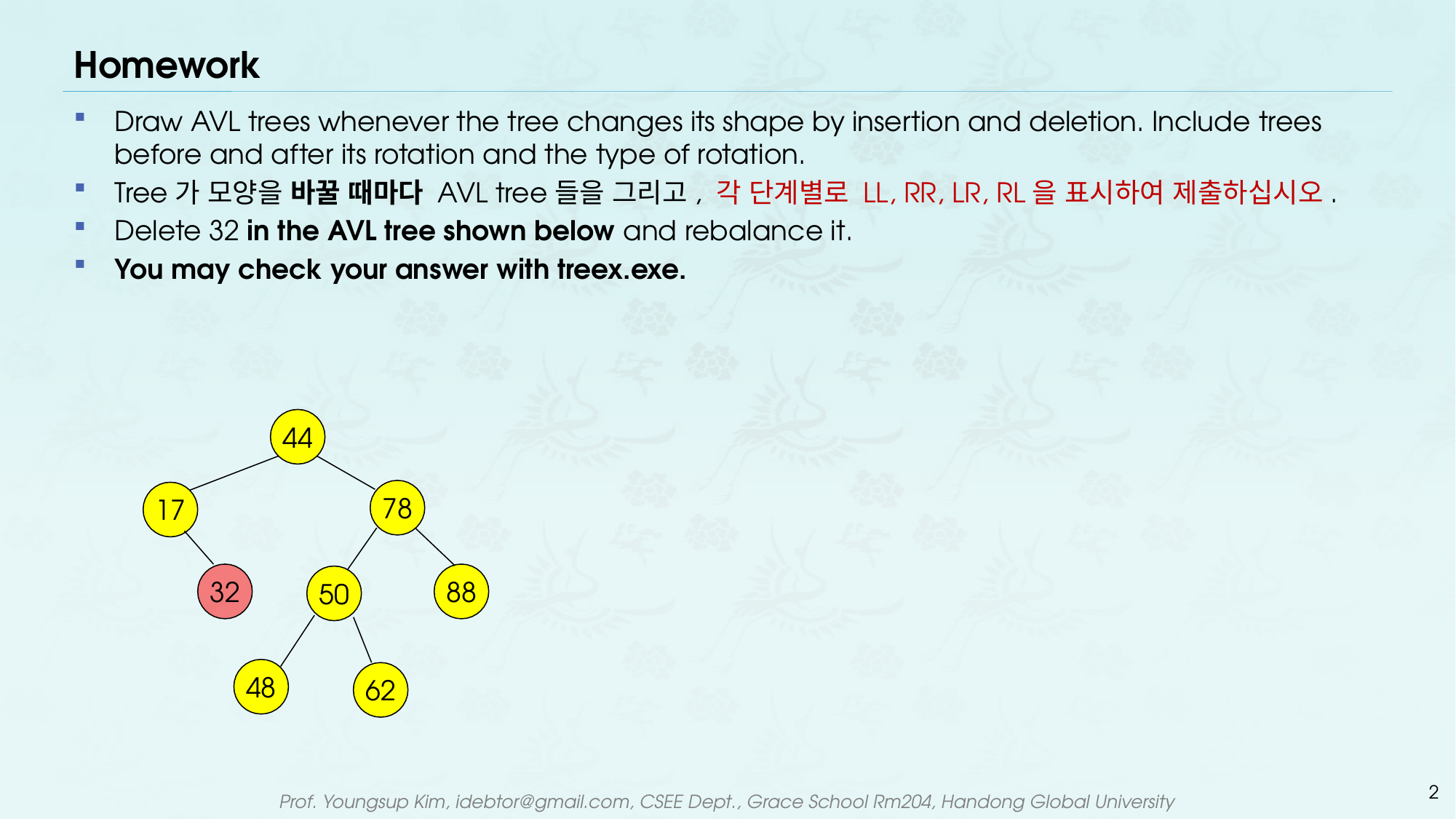

# Homework
Draw AVL trees whenever the tree changes its shape by insertion and deletion. Include trees before and after its rotation and the type of rotation.
Tree가 모양을 바꿀 때마다 AVL tree들을 그리고, 각 단계별로 LL, RR, LR, RL을 표시하여 제출하십시오.
Delete 32 in the AVL tree shown below and rebalance it.
You may check your answer with treex.exe.

44

78
17

32

88
50

48
62
2